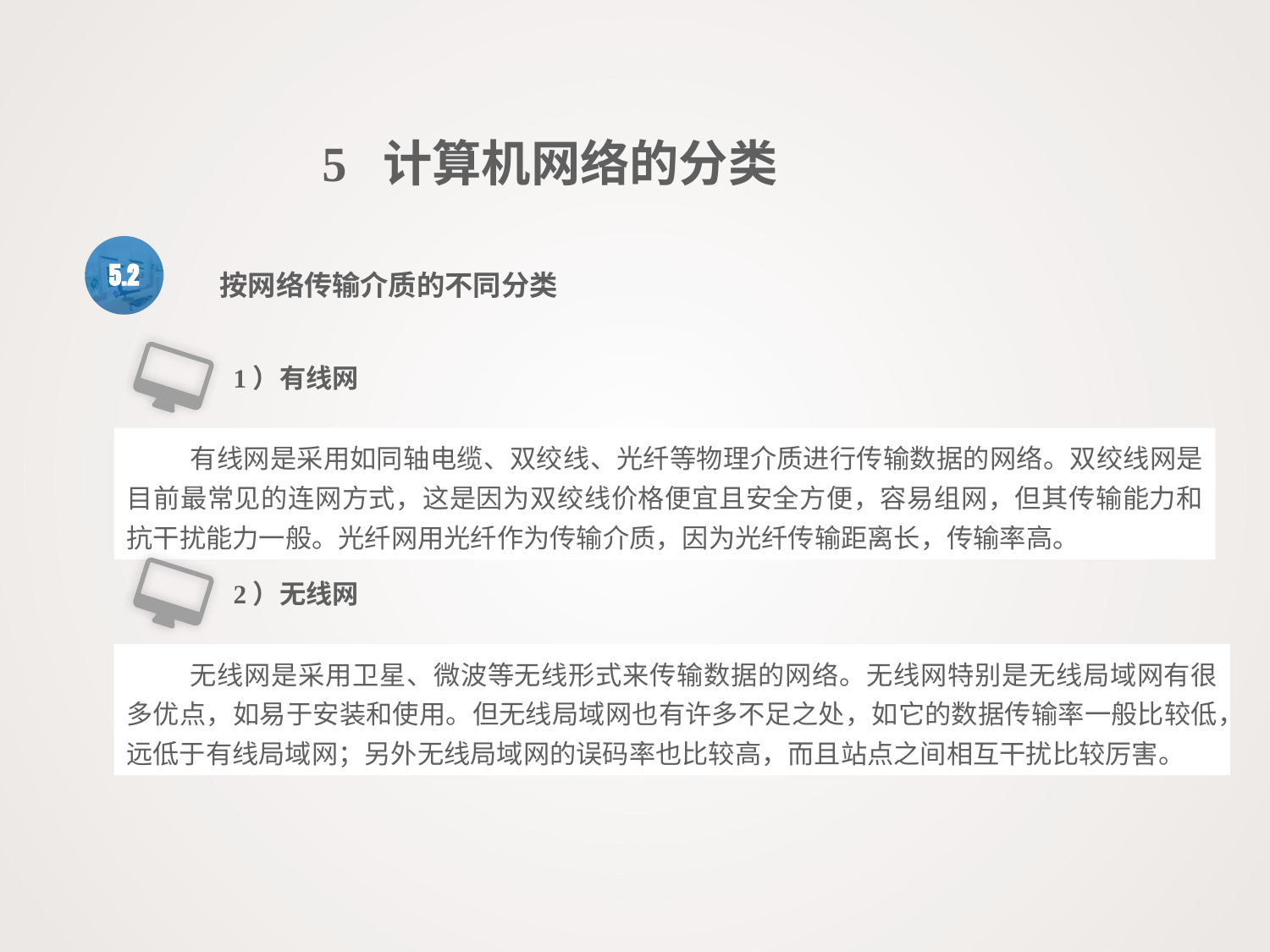

5  计算机网络的分类

5.2
按网络传输介质的不同分类

1）有线网
有线网是采用如同轴电缆、双绞线、光纤等物理介质进行传输数据的网络。双绞线网是目前最常见的连网方式，这是因为双绞线价格便宜且安全方便，容易组网，但其传输能力和抗干扰能力一般。光纤网用光纤作为传输介质，因为光纤传输距离长，传输率高。

2）无线网
无线网是采用卫星、微波等无线形式来传输数据的网络。无线网特别是无线局域网有很多优点，如易于安装和使用。但无线局域网也有许多不足之处，如它的数据传输率一般比较低，远低于有线局域网；另外无线局域网的误码率也比较高，而且站点之间相互干扰比较厉害。